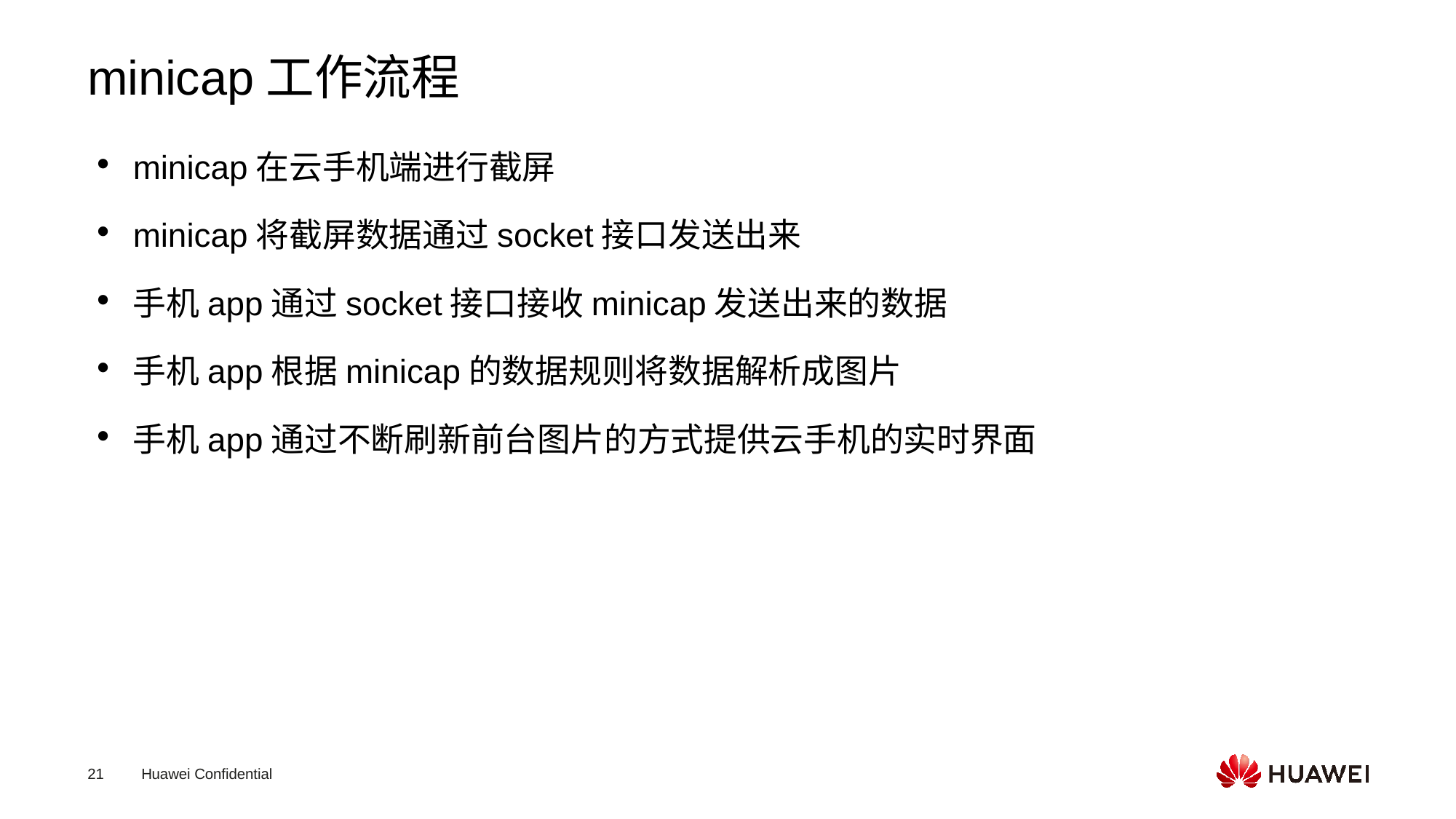

# minicap工作流程
minicap在云手机端进行截屏
minicap将截屏数据通过socket接口发送出来
手机app通过socket接口接收minicap发送出来的数据
手机app根据minicap的数据规则将数据解析成图片
手机app通过不断刷新前台图片的方式提供云手机的实时界面